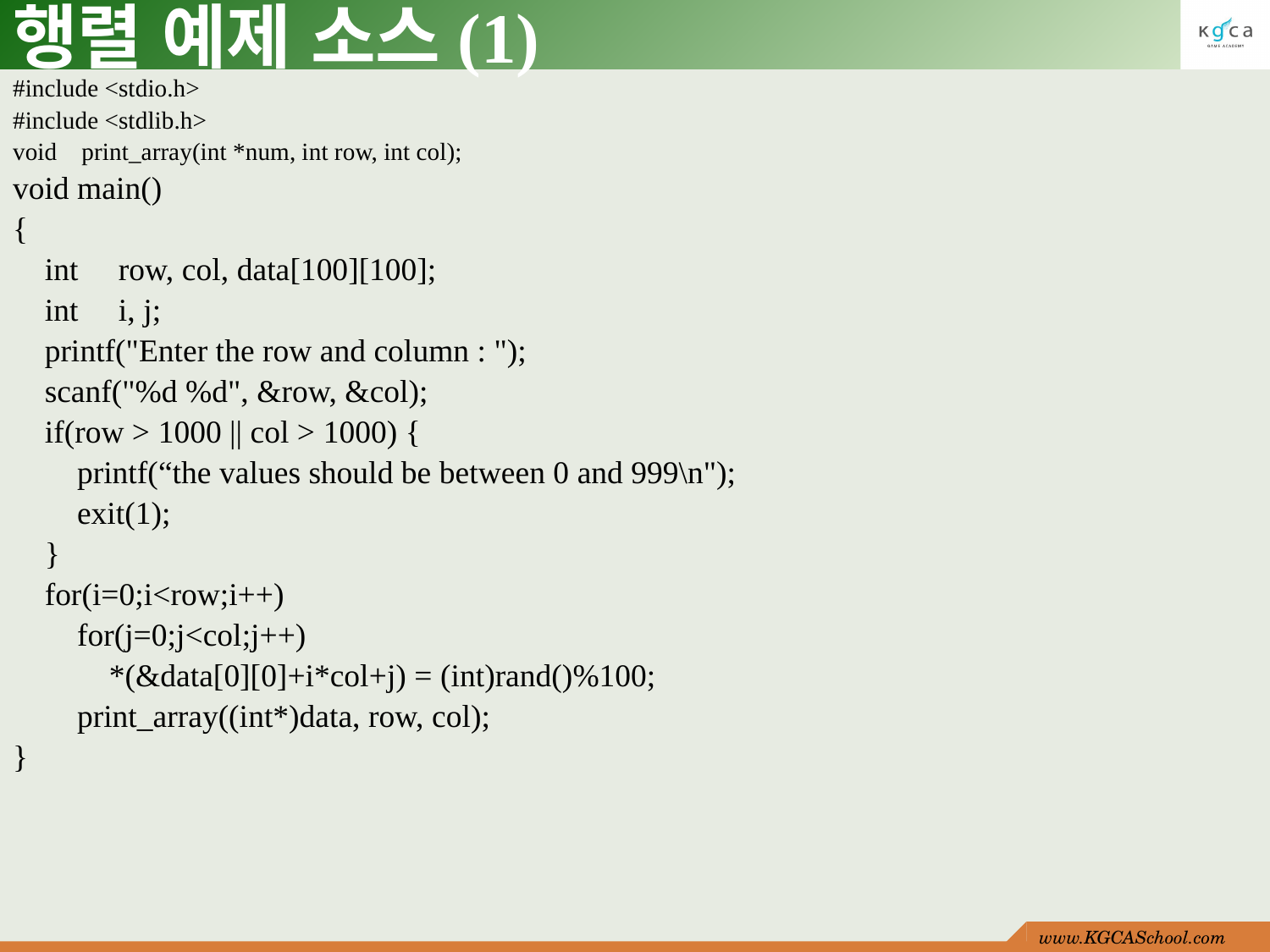

# 행렬 예제 소스(1)
#include <stdio.h>
#include <stdlib.h>
void    print_array(int *num, int row, int col);
void main()
{
    int     row, col, data[100][100];
    int     i, j;
    printf("Enter the row and column : ");
    scanf("%d %d", &row, &col);
    if(row > 1000 || col > 1000) {
        printf(“the values should be between 0 and 999\n");
        exit(1);
    }
    for(i=0;i<row;i++)
        for(j=0;j<col;j++)
            *(&data[0][0]+i*col+j) = (int)rand()%100;
        print_array((int*)data, row, col);
}